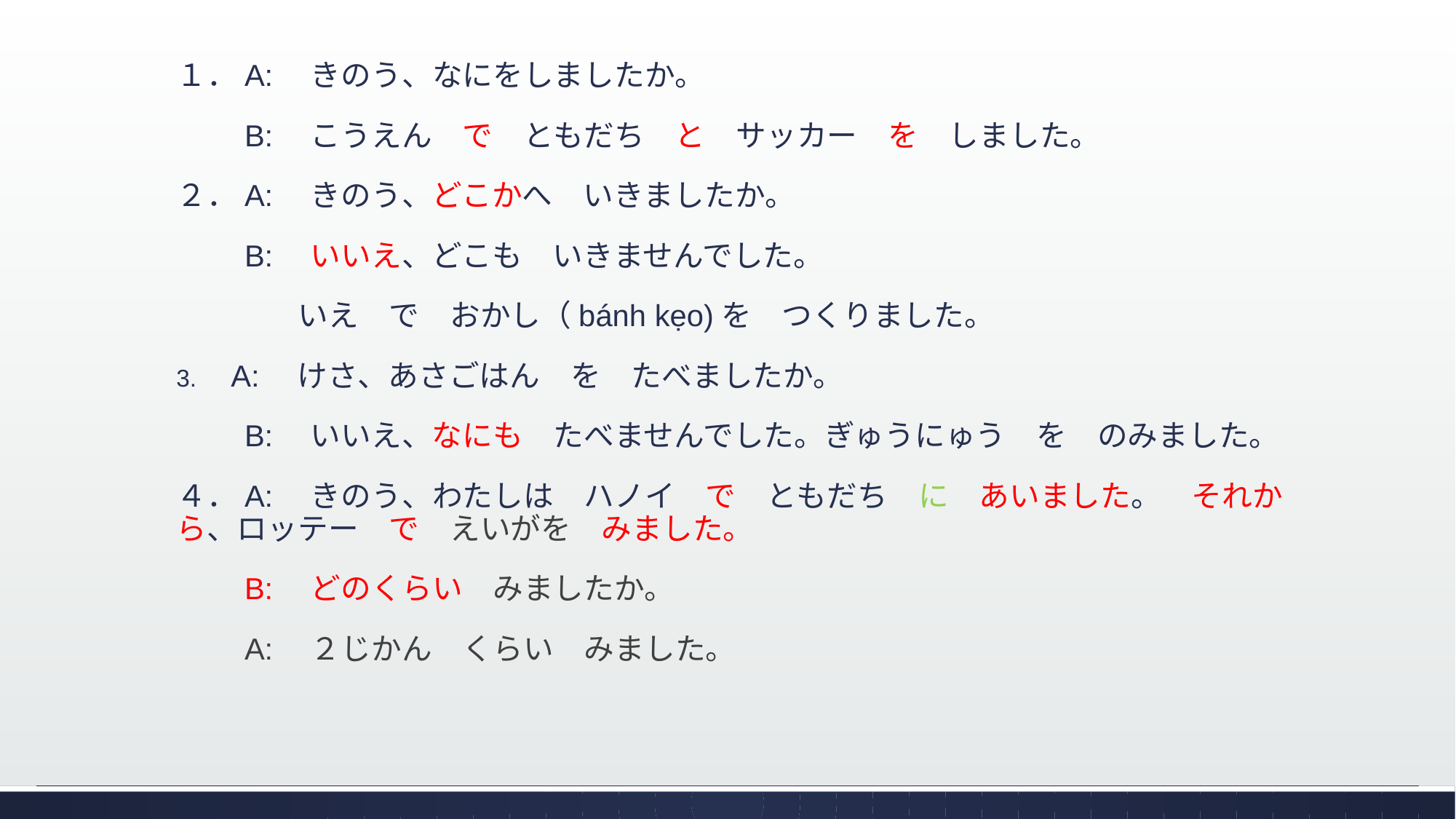

１．A:　きのう、なにをしましたか。
　　B:　こうえん　で　ともだち　と　サッカー　を　しました。
２．A:　きのう、どこかへ　いきましたか。
　　B:　いいえ、どこも　いきませんでした。
　　　　いえ　で　おかし（bánh kẹo)を　つくりました。
A:　けさ、あさごはん　を　たべましたか。
　　B:　いいえ、なにも　たべませんでした。ぎゅうにゅう　を　のみました。
４．A:　きのう、わたしは　ハノイ　で　ともだち　に　あいました。　それから、ロッテー　で　えいがを　みました。
　　B:　どのくらい　みましたか。
　　A:　２じかん　くらい　みました。